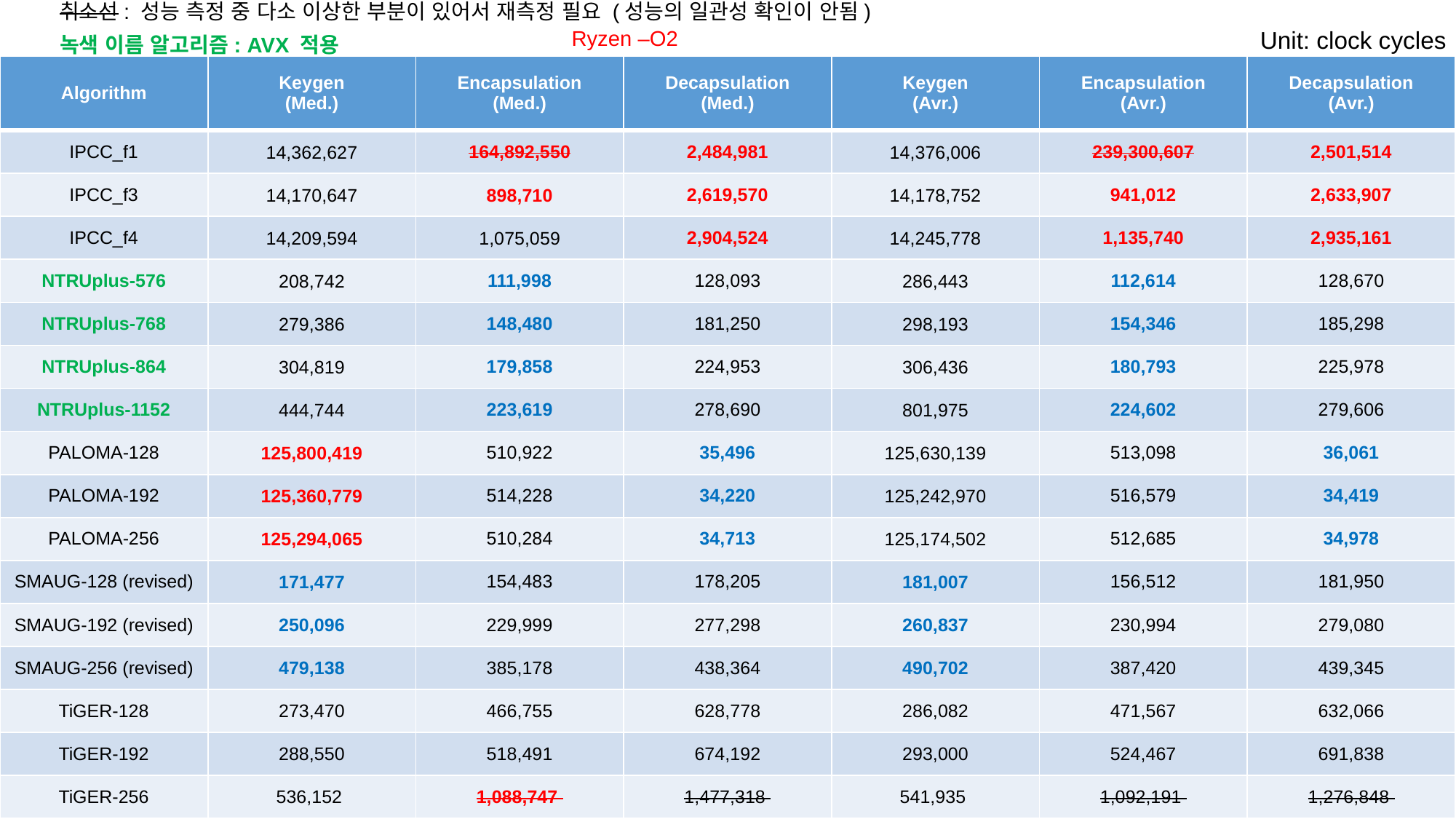

취소선: 성능 측정 중 다소 이상한 부분이 있어서 재측정 필요 (성능의 일관성 확인이 안됨)
녹색 이름 알고리즘: AVX 적용
Ryzen –O2
Unit: clock cycles
| Algorithm | Keygen (Med.) | Encapsulation (Med.) | Decapsulation (Med.) | Keygen (Avr.) | Encapsulation (Avr.) | Decapsulation (Avr.) |
| --- | --- | --- | --- | --- | --- | --- |
| IPCC\_f1 | 14,362,627 | 164,892,550 | 2,484,981 | 14,376,006 | 239,300,607 | 2,501,514 |
| IPCC\_f3 | 14,170,647 | 898,710 | 2,619,570 | 14,178,752 | 941,012 | 2,633,907 |
| IPCC\_f4 | 14,209,594 | 1,075,059 | 2,904,524 | 14,245,778 | 1,135,740 | 2,935,161 |
| NTRUplus-576 | 208,742 | 111,998 | 128,093 | 286,443 | 112,614 | 128,670 |
| NTRUplus-768 | 279,386 | 148,480 | 181,250 | 298,193 | 154,346 | 185,298 |
| NTRUplus-864 | 304,819 | 179,858 | 224,953 | 306,436 | 180,793 | 225,978 |
| NTRUplus-1152 | 444,744 | 223,619 | 278,690 | 801,975 | 224,602 | 279,606 |
| PALOMA-128 | 125,800,419 | 510,922 | 35,496 | 125,630,139 | 513,098 | 36,061 |
| PALOMA-192 | 125,360,779 | 514,228 | 34,220 | 125,242,970 | 516,579 | 34,419 |
| PALOMA-256 | 125,294,065 | 510,284 | 34,713 | 125,174,502 | 512,685 | 34,978 |
| SMAUG-128 (revised) | 171,477 | 154,483 | 178,205 | 181,007 | 156,512 | 181,950 |
| SMAUG-192 (revised) | 250,096 | 229,999 | 277,298 | 260,837 | 230,994 | 279,080 |
| SMAUG-256 (revised) | 479,138 | 385,178 | 438,364 | 490,702 | 387,420 | 439,345 |
| TiGER-128 | 273,470 | 466,755 | 628,778 | 286,082 | 471,567 | 632,066 |
| TiGER-192 | 288,550 | 518,491 | 674,192 | 293,000 | 524,467 | 691,838 |
| TiGER-256 | 536,152 | 1,088,747 | 1,477,318 | 541,935 | 1,092,191 | 1,276,848 |